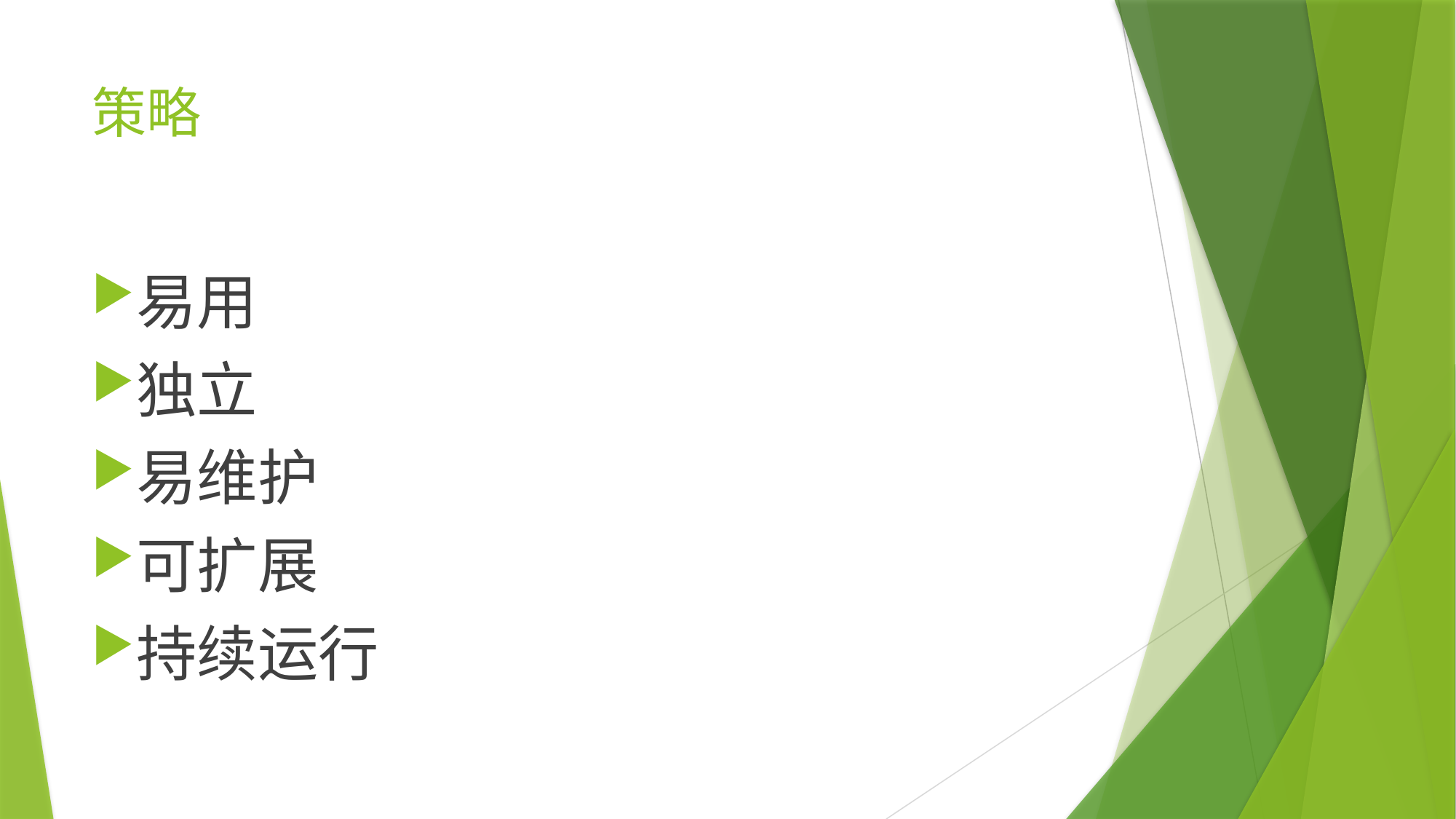

# 策略
易用
独立
易维护
可扩展
持续运行